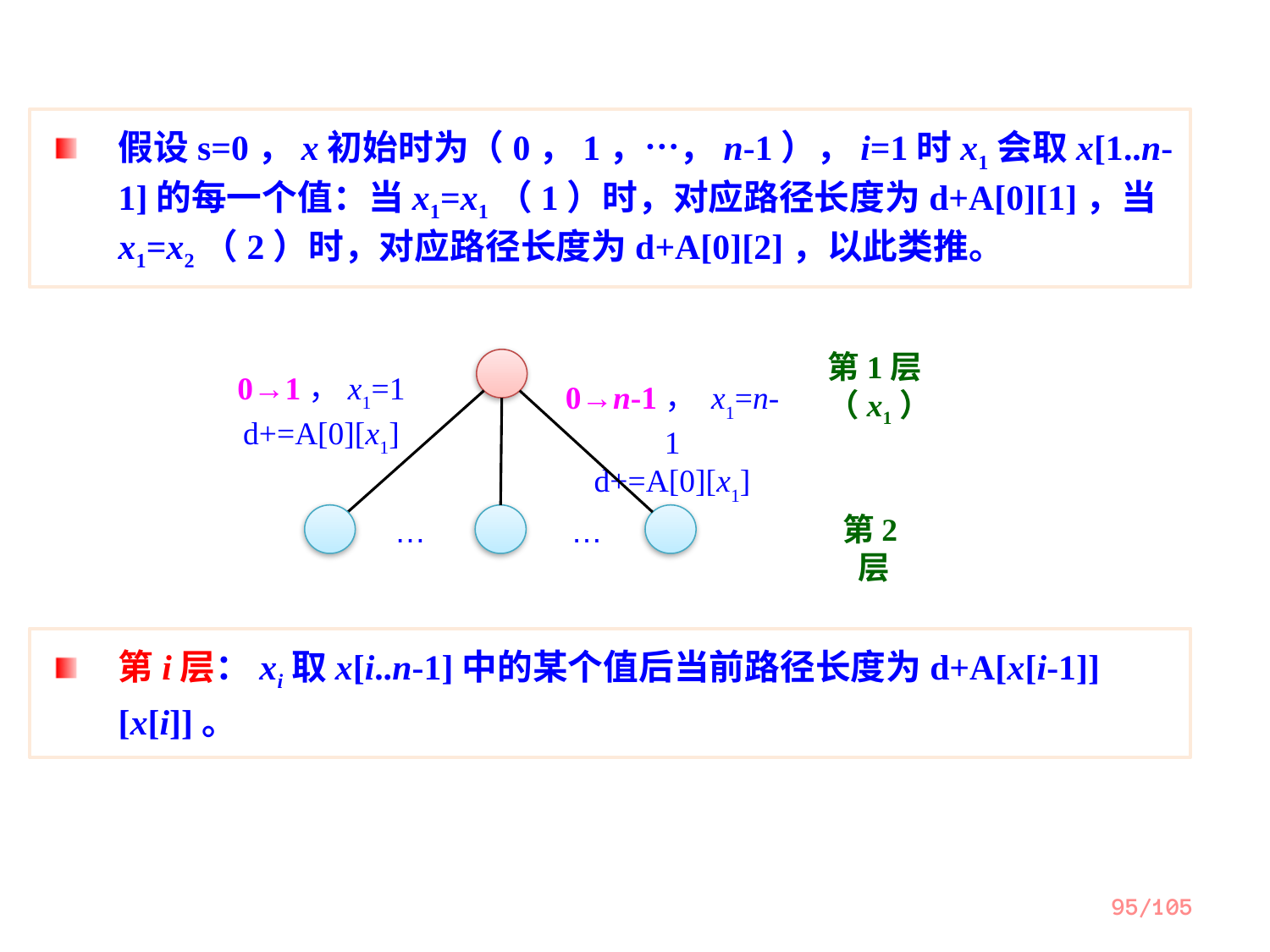

假设s=0，x初始时为（0，1，…，n-1），i=1时x1会取x[1..n-1]的每一个值：当x1=x1（1）时，对应路径长度为d+A[0][1]，当x1=x2（2）时，对应路径长度为d+A[0][2]，以此类推。
第1层（x1）

0→1，x1=1
d+=A[0][x1]
0→n-1， x1=n-1
d+=A[0][x1]

第2层
…
…
第i层：xi取x[i..n-1]中的某个值后当前路径长度为d+A[x[i-1]][x[i]]。
95/105